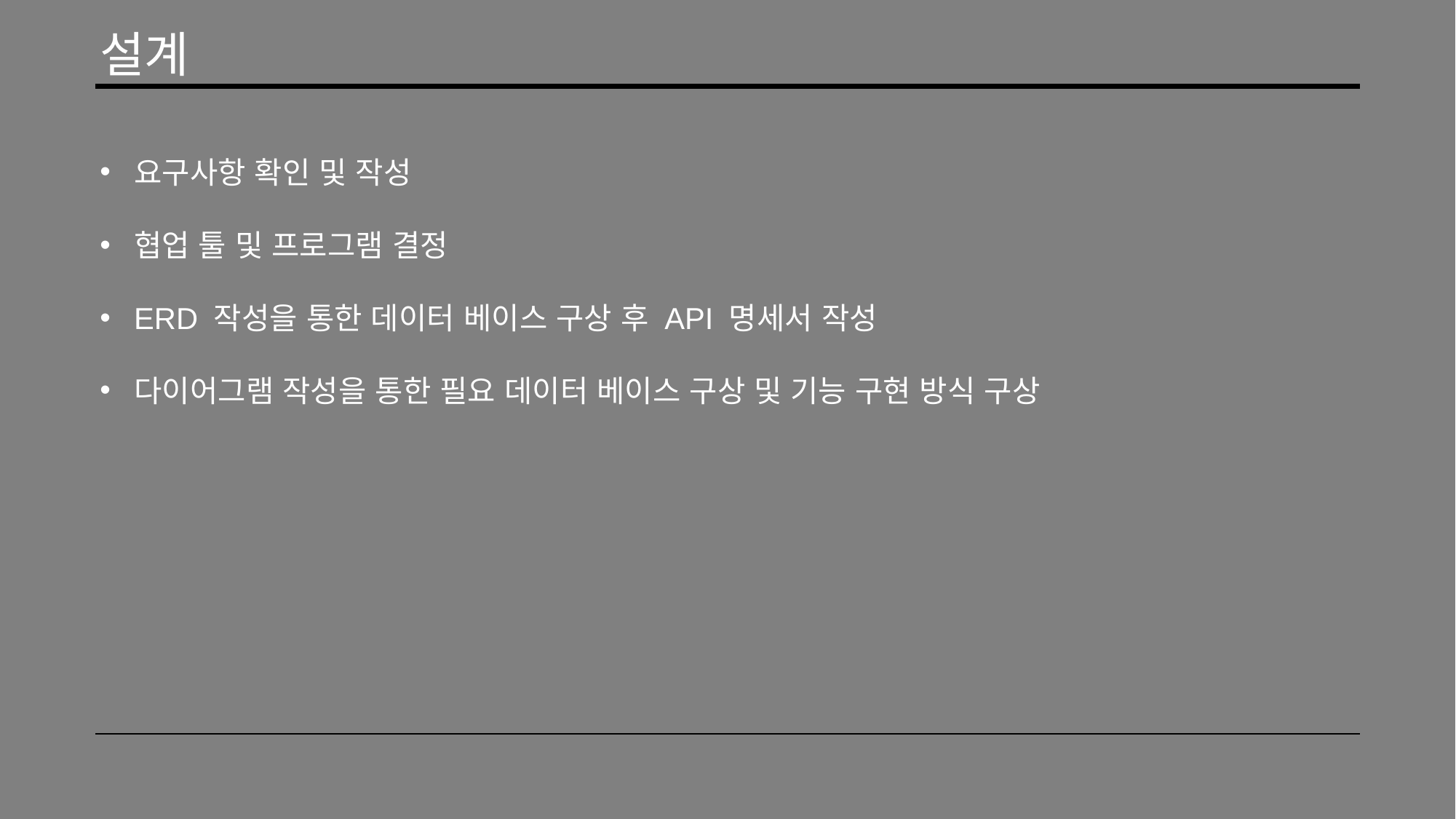

설계
요구사항 확인 및 작성
협업 툴 및 프로그램 결정
ERD 작성을 통한 데이터 베이스 구상 후 API 명세서 작성
다이어그램 작성을 통한 필요 데이터 베이스 구상 및 기능 구현 방식 구상